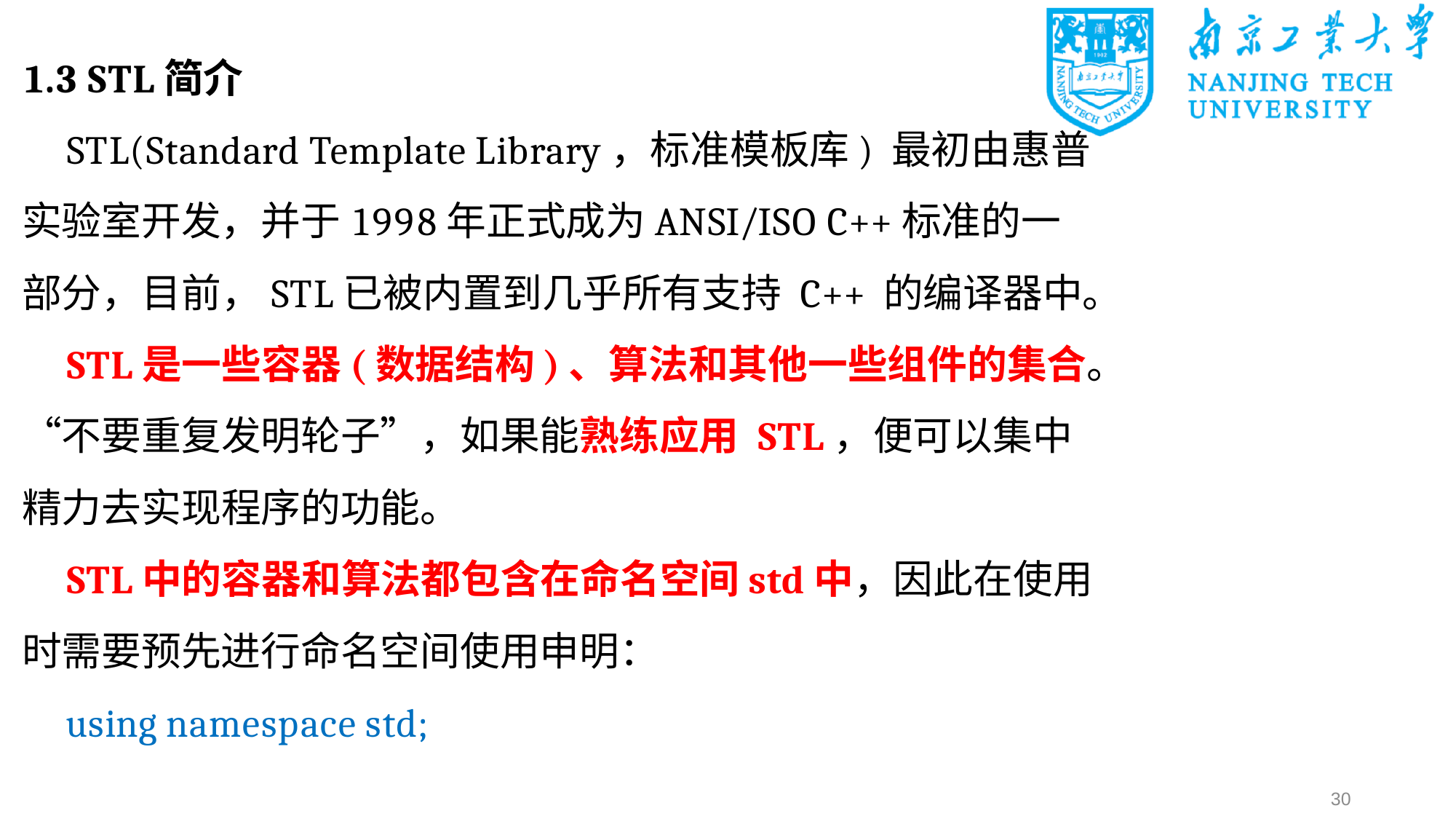

1.3 STL简介
STL(Standard Template Library，标准模板库) 最初由惠普实验室开发，并于1998年正式成为ANSI/ISO C++标准的一部分，目前，STL已被内置到几乎所有支持 C++ 的编译器中。
STL是一些容器(数据结构)、算法和其他一些组件的集合。“不要重复发明轮子”，如果能熟练应用 STL，便可以集中精力去实现程序的功能。
STL中的容器和算法都包含在命名空间std中，因此在使用时需要预先进行命名空间使用申明：
using namespace std;
30